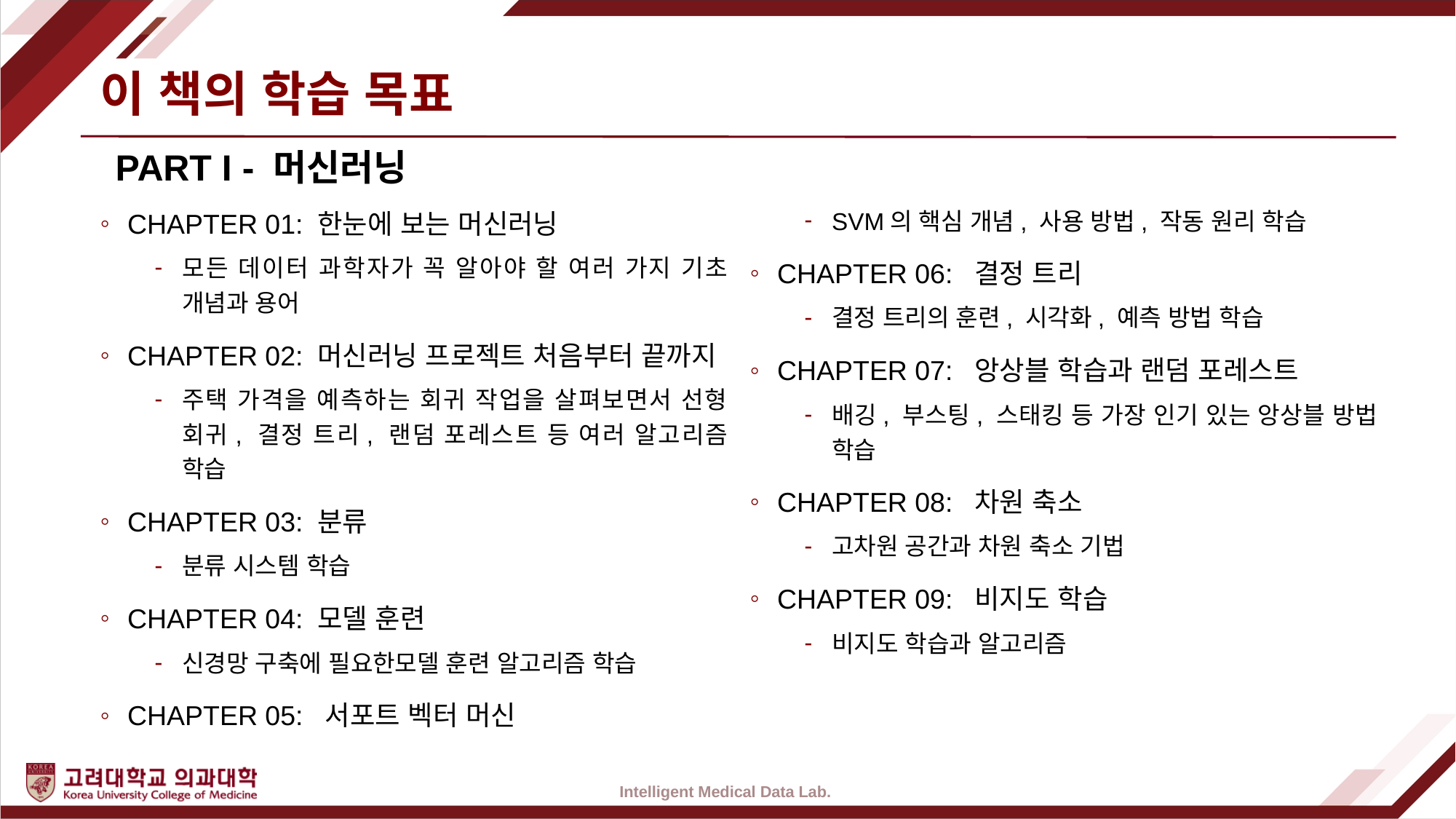

# 이 책의 학습 목표
PART I - 머신러닝
CHAPTER 01: 한눈에 보는 머신러닝
모든 데이터 과학자가 꼭 알아야 할 여러 가지 기초 개념과 용어
CHAPTER 02: 머신러닝 프로젝트 처음부터 끝까지
주택 가격을 예측하는 회귀 작업을 살펴보면서 선형 회귀, 결정 트리, 랜덤 포레스트 등 여러 알고리즘 학습
CHAPTER 03: 분류
분류 시스템 학습
CHAPTER 04: 모델 훈련
신경망 구축에 필요한모델 훈련 알고리즘 학습
CHAPTER 05:  서포트 벡터 머신
SVM의 핵심 개념, 사용 방법, 작동 원리 학습
CHAPTER 06:  결정 트리
결정 트리의 훈련, 시각화, 예측 방법 학습
CHAPTER 07:  앙상블 학습과 랜덤 포레스트
배깅, 부스팅, 스태킹 등 가장 인기 있는 앙상블 방법 학습
CHAPTER 08:  차원 축소
고차원 공간과 차원 축소 기법
CHAPTER 09:  비지도 학습
비지도 학습과 알고리즘
Intelligent Medical Data Lab.